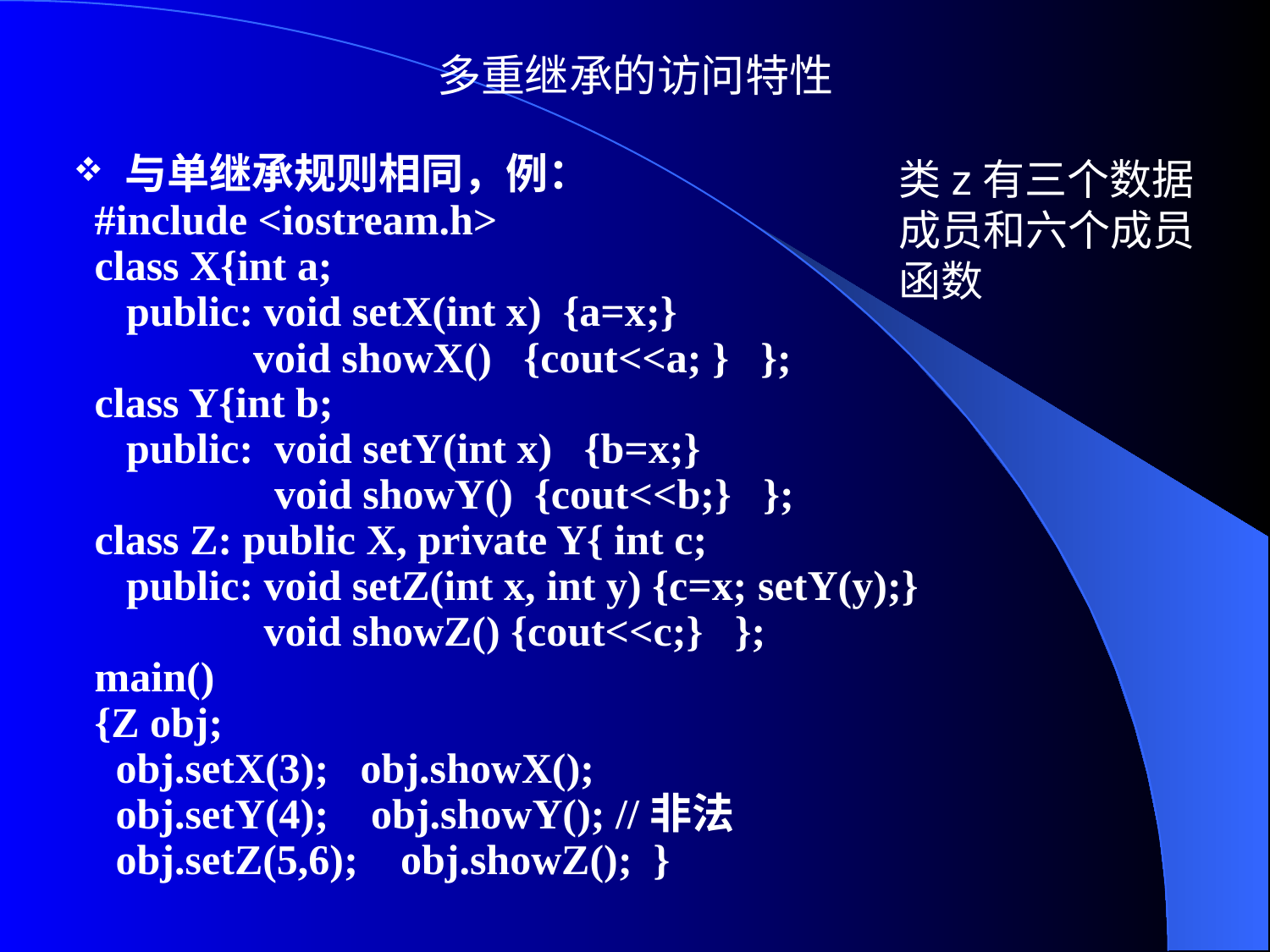

# 多重继承的访问特性
与单继承规则相同，例：
  #include <iostream.h>
  class X{int a;
     public: void setX(int x)  {a=x;}
                 void showX()   {cout<<a; }   };
  class Y{int b;
     public:  void setY(int x)   {b=x;}
                   void showY()  {cout<<b;}   };
  class Z: public X, private Y{ int c;
     public: void setZ(int x, int y) {c=x; setY(y);}
                  void showZ() {cout<<c;}   };
  main()
  {Z obj;
    obj.setX(3);   obj.showX();
    obj.setY(4);    obj.showY(); //非法
    obj.setZ(5,6);    obj.showZ();  }
类z有三个数据成员和六个成员函数